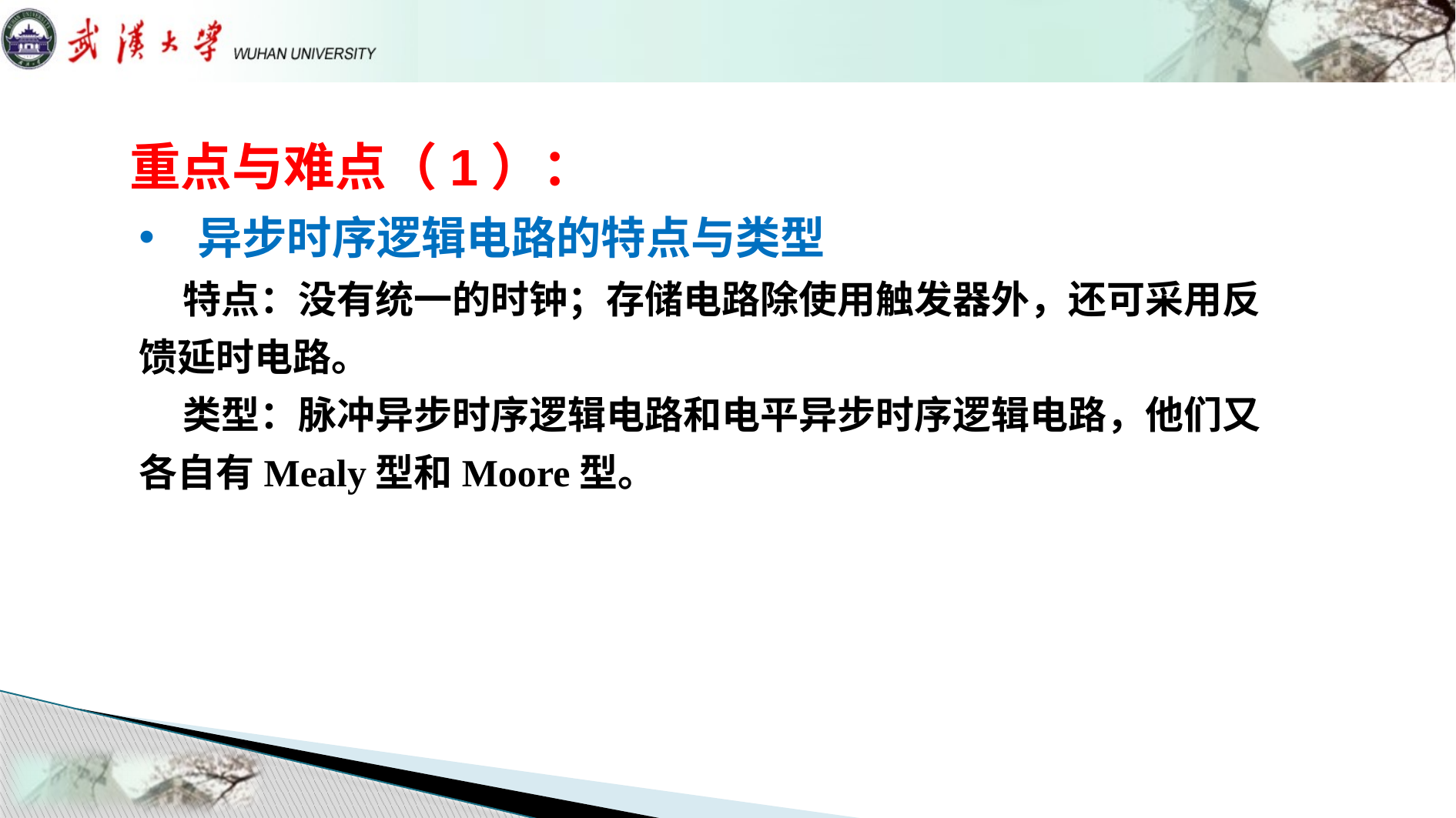

# 重点与难点（1）：
  异步时序逻辑电路的特点与类型
    特点：没有统一的时钟；存储电路除使用触发器外，还可采用反馈延时电路。
    类型：脉冲异步时序逻辑电路和电平异步时序逻辑电路，他们又各自有Mealy型和Moore型。